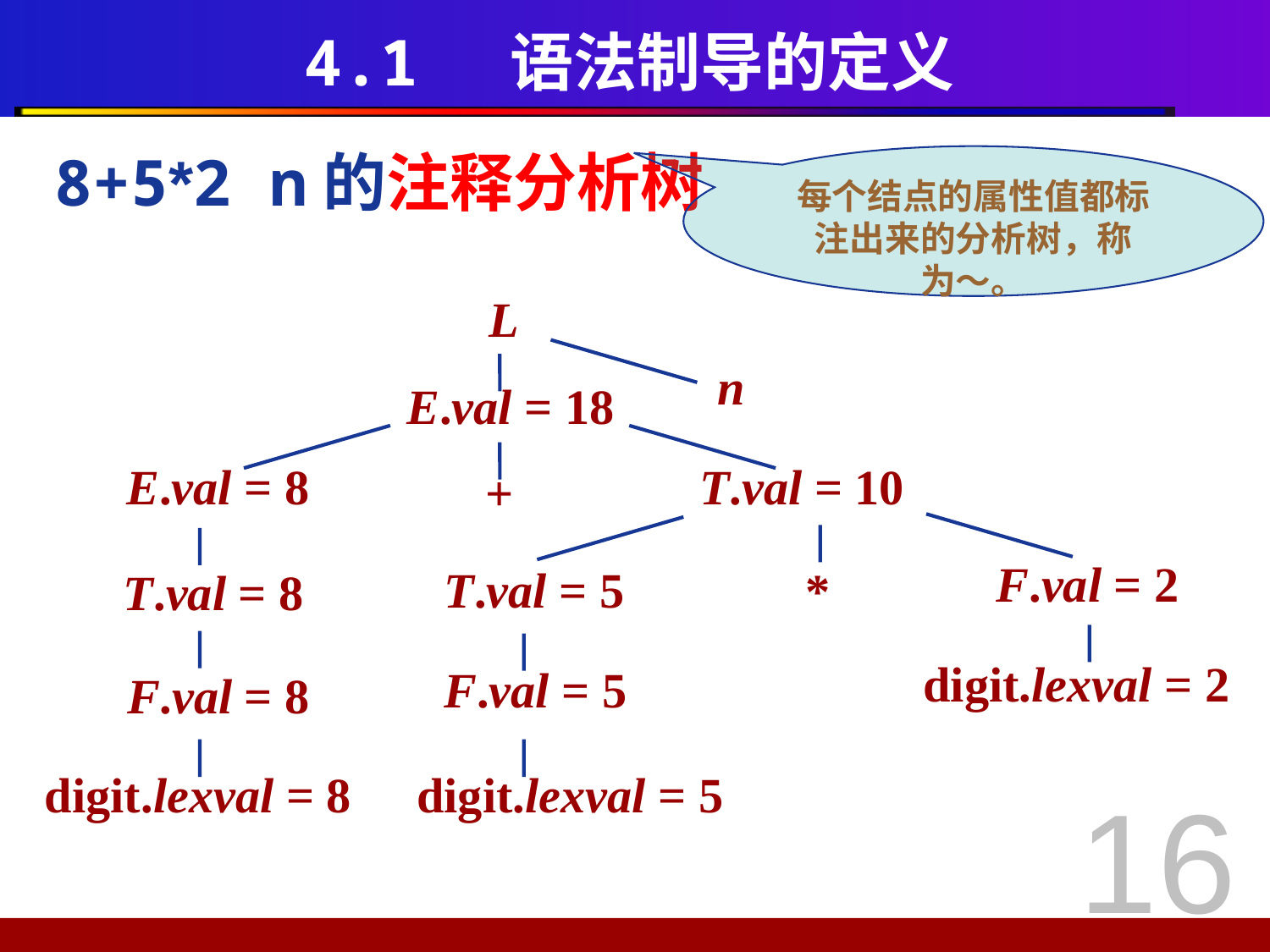

# 4.1  语法制导的定义
8+5*2 n的注释分析树
每个结点的属性值都标注出来的分析树，称为～。
L

n
E.val = 18

E.val = 8
T.val = 10
+

F.val = 2
T.val = 5
*
T.val = 8

digit.lexval = 2
F.val = 5
F.val = 8

digit.lexval = 8
digit.lexval = 5
16